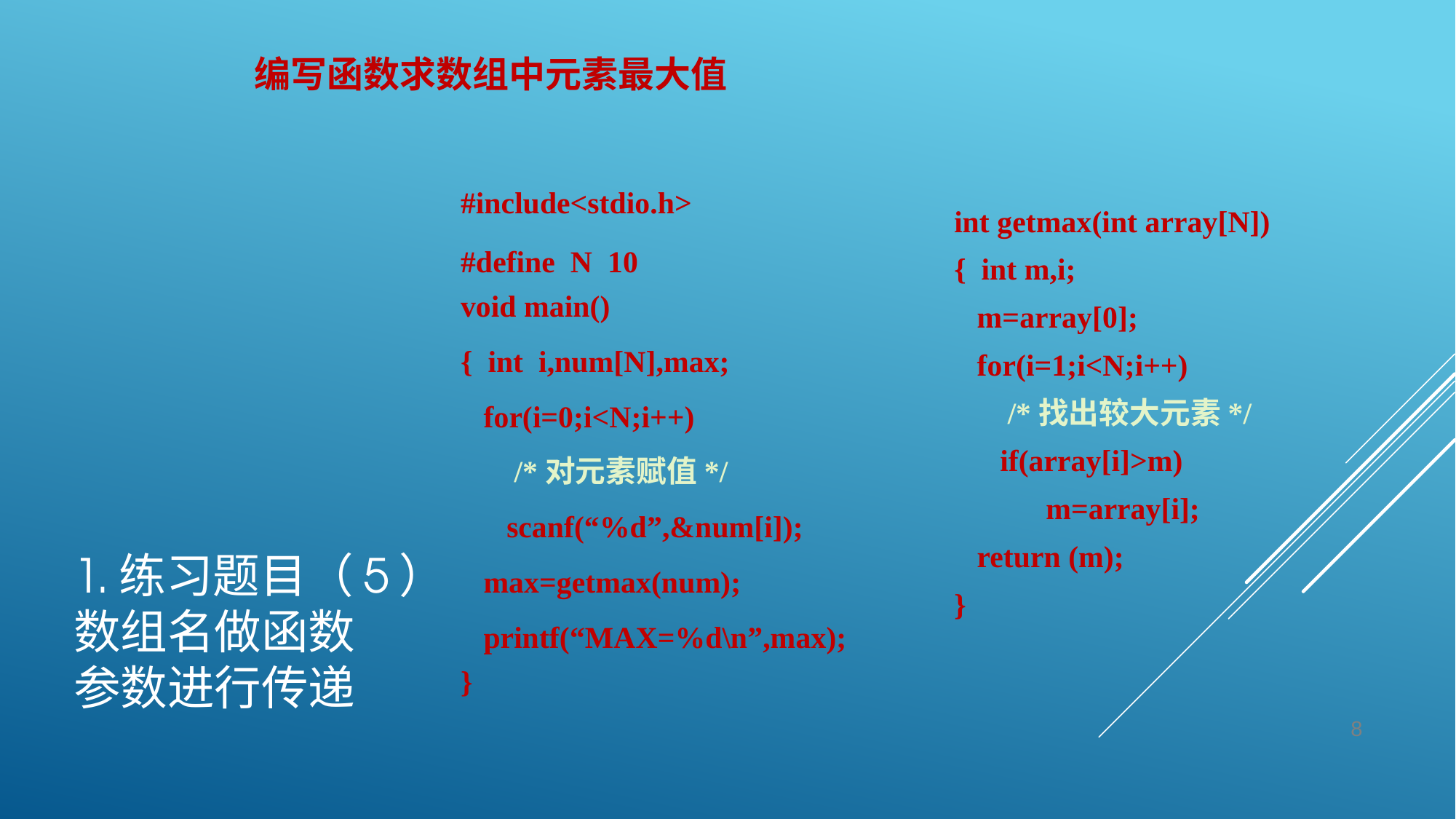

# 编写函数求数组中元素最大值
#include<stdio.h>
#define  N  10
void main()
{  int  i,num[N],max;
   for(i=0;i<N;i++)
       /*对元素赋值*/
      scanf(“%d”,&num[i]);
   max=getmax(num);
   printf(“MAX=%d\n”,max);
}
int getmax(int array[N])
{  int m,i;
   m=array[0];
   for(i=1;i<N;i++)
       /*找出较大元素*/
      if(array[i]>m)
            m=array[i];
   return (m);
}
1.练习题目（5）
数组名做函数
参数进行传递
8